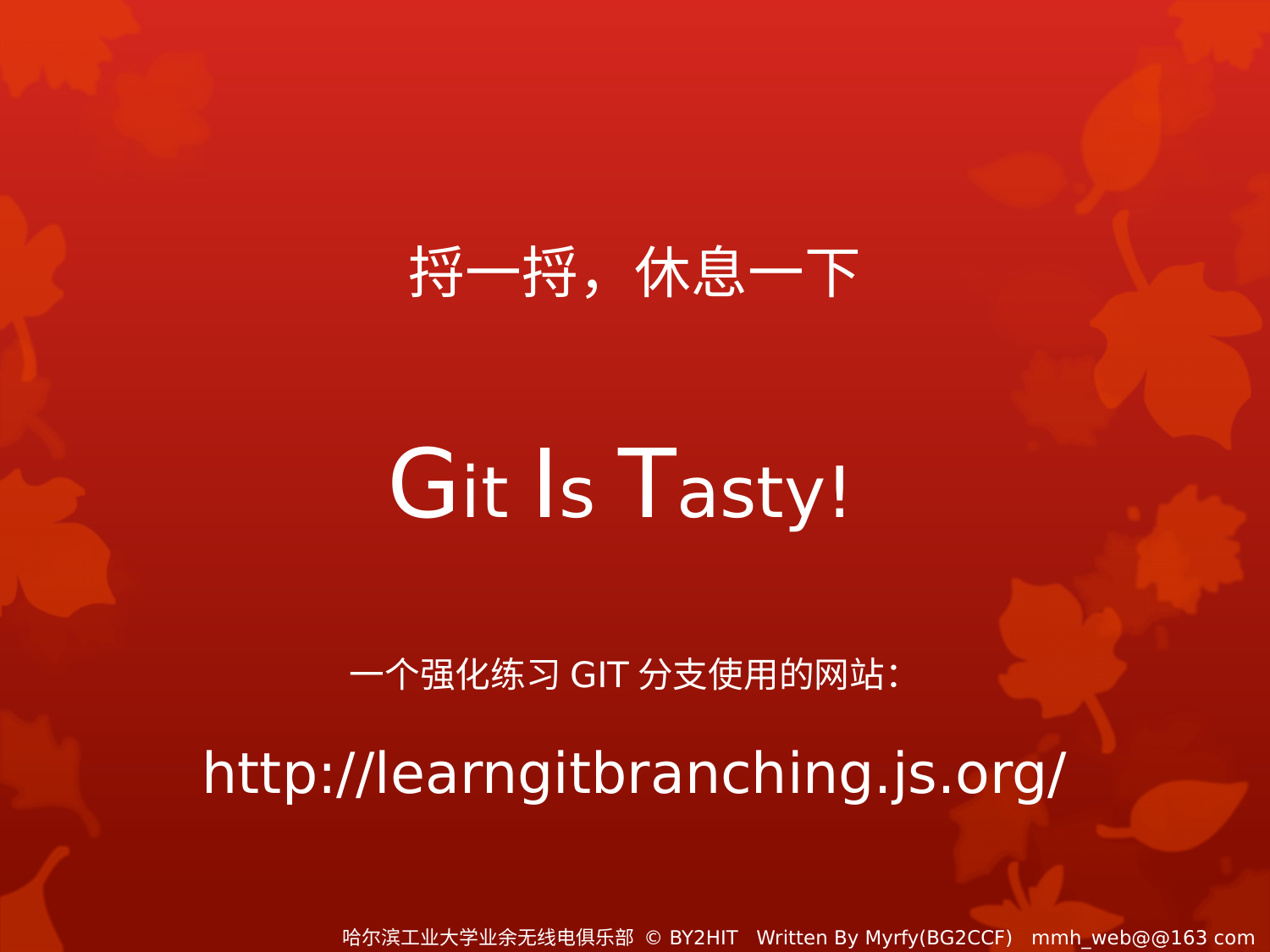

# 捋一捋，休息一下
Git Is Tasty!
一个强化练习GIT分支使用的网站：

http://learngitbranching.js.org/